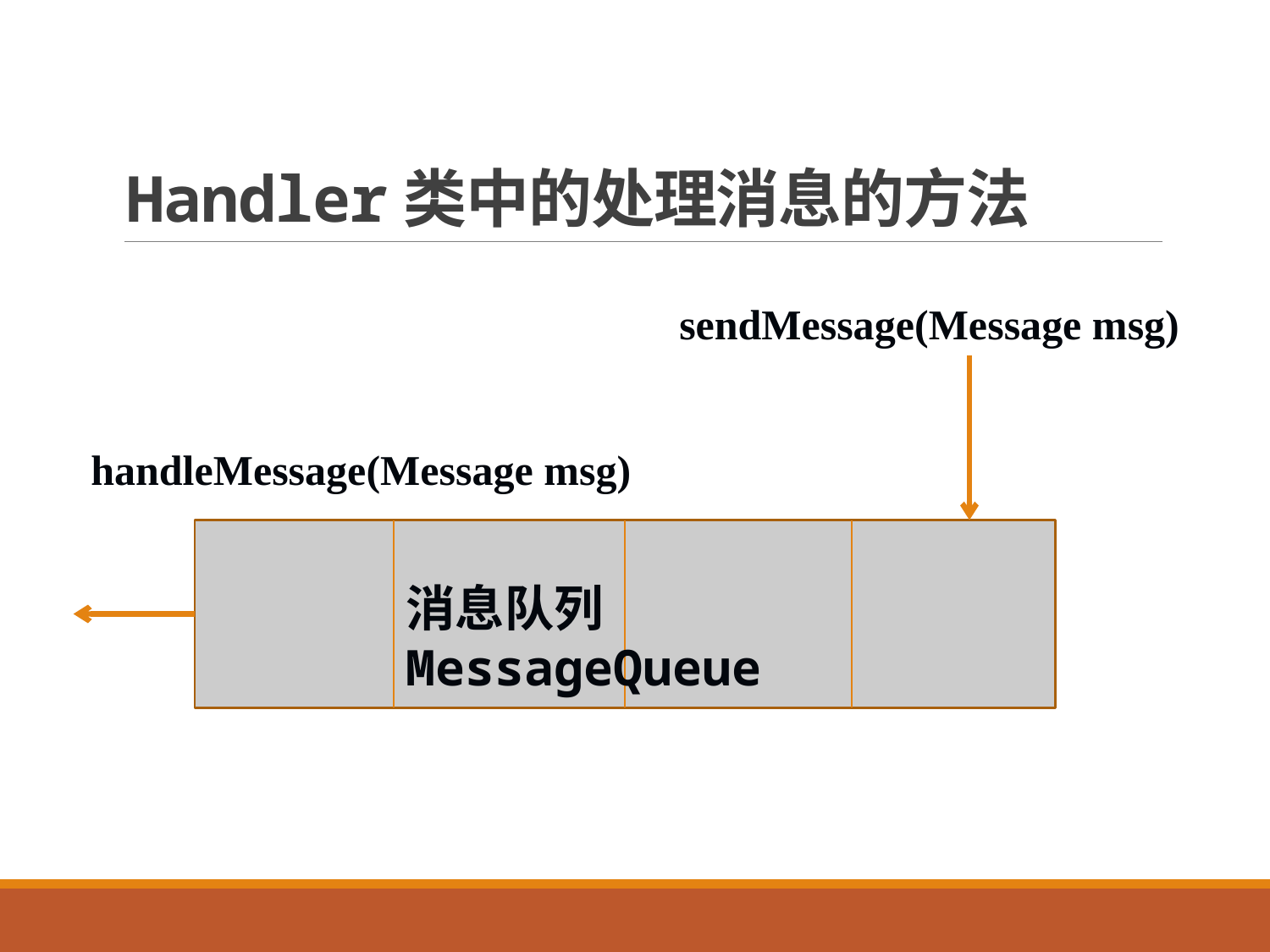

# Handler类中的处理消息的方法
sendMessage(Message msg)
handleMessage(Message msg)

消息队列MessageQueue